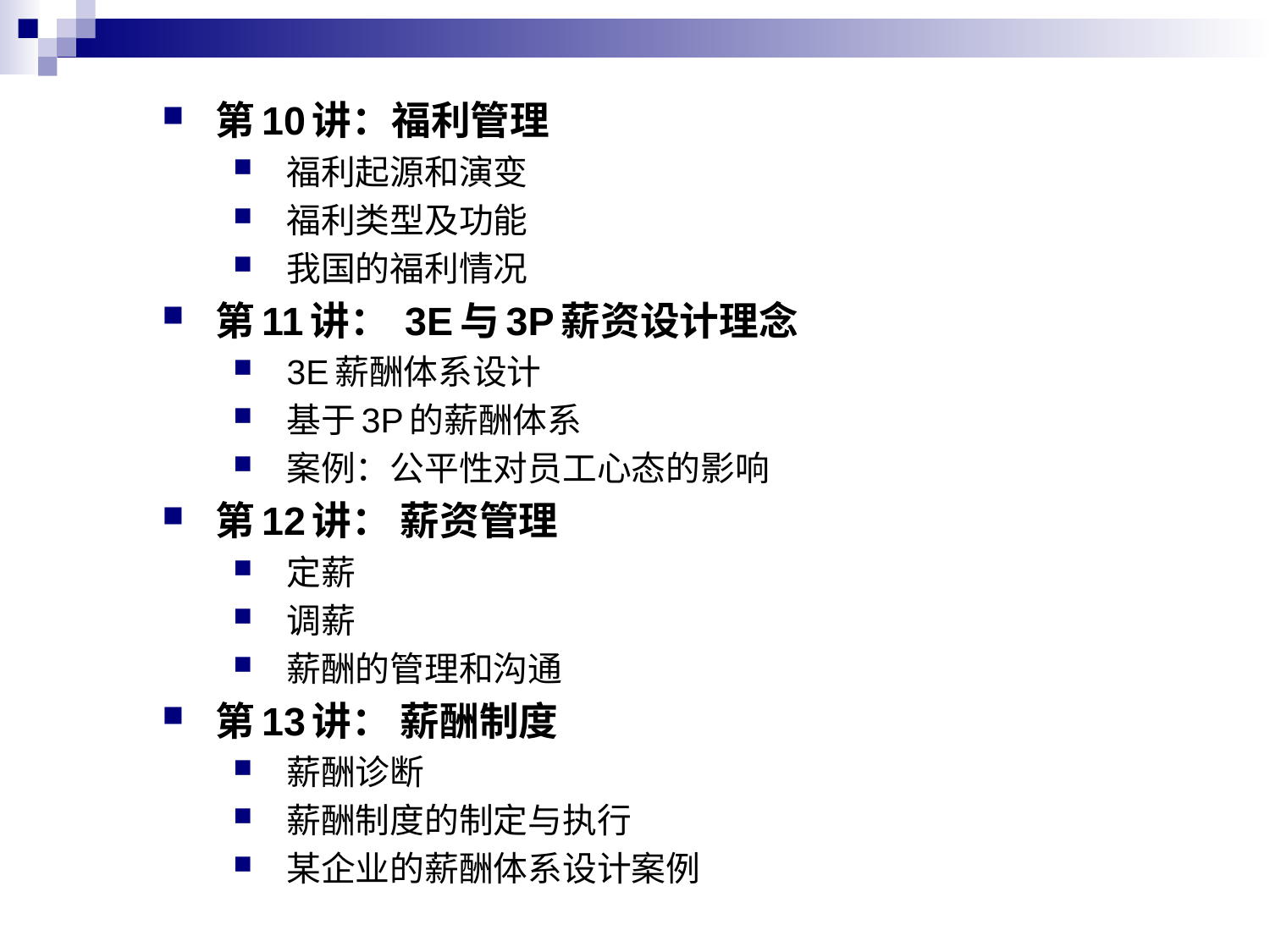

第10讲：福利管理
福利起源和演变
福利类型及功能
我国的福利情况
第11讲： 3E与3P薪资设计理念
3E薪酬体系设计
基于3P的薪酬体系
案例：公平性对员工心态的影响
第12讲： 薪资管理
定薪
调薪
薪酬的管理和沟通
第13讲： 薪酬制度
薪酬诊断
薪酬制度的制定与执行
某企业的薪酬体系设计案例
7